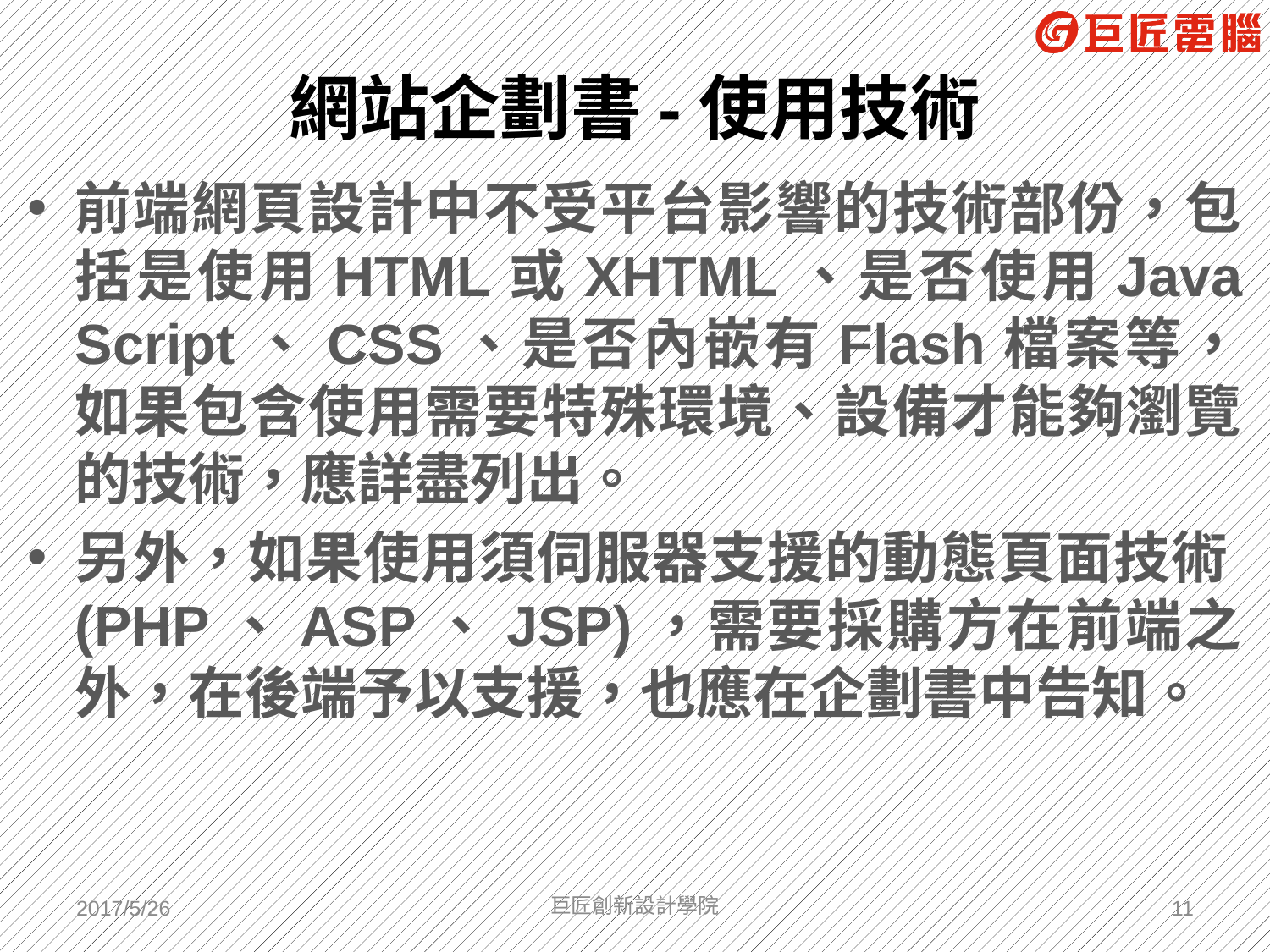

# 網站企劃書-使用技術
前端網頁設計中不受平台影響的技術部份，包括是使用HTML或XHTML、是否使用Java Script、CSS、是否內嵌有Flash檔案等，如果包含使用需要特殊環境、設備才能夠瀏覽的技術，應詳盡列出。
另外，如果使用須伺服器支援的動態頁面技術(PHP、ASP、JSP)，需要採購方在前端之外，在後端予以支援，也應在企劃書中告知。
2017/5/26
巨匠創新設計學院
11